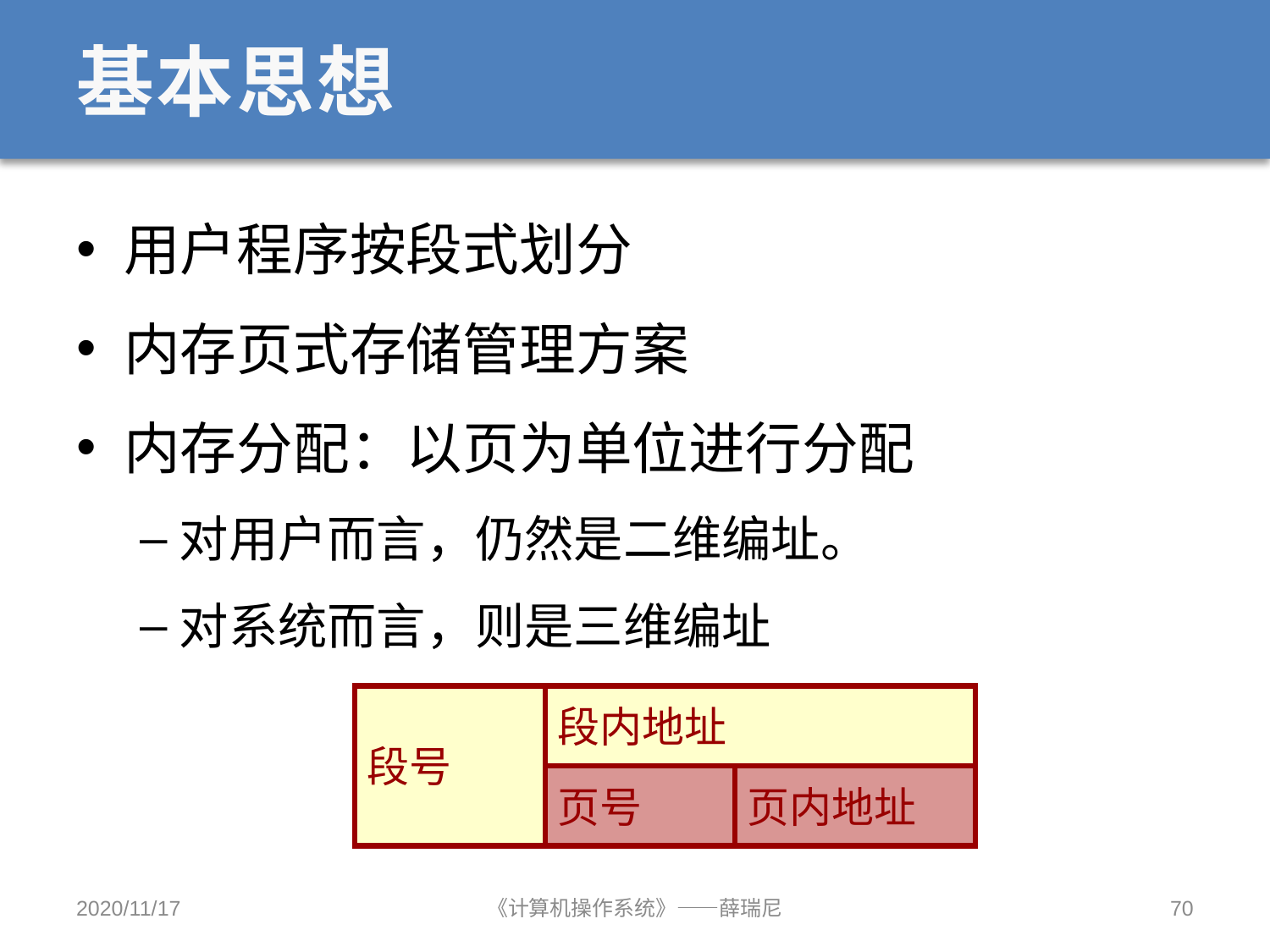

# 基本思想
用户程序按段式划分
内存页式存储管理方案
内存分配：以页为单位进行分配
对用户而言，仍然是二维编址。
对系统而言，则是三维编址

段号
段内地址
页号
页内地址
2020/11/17
《计算机操作系统》——薛瑞尼
70